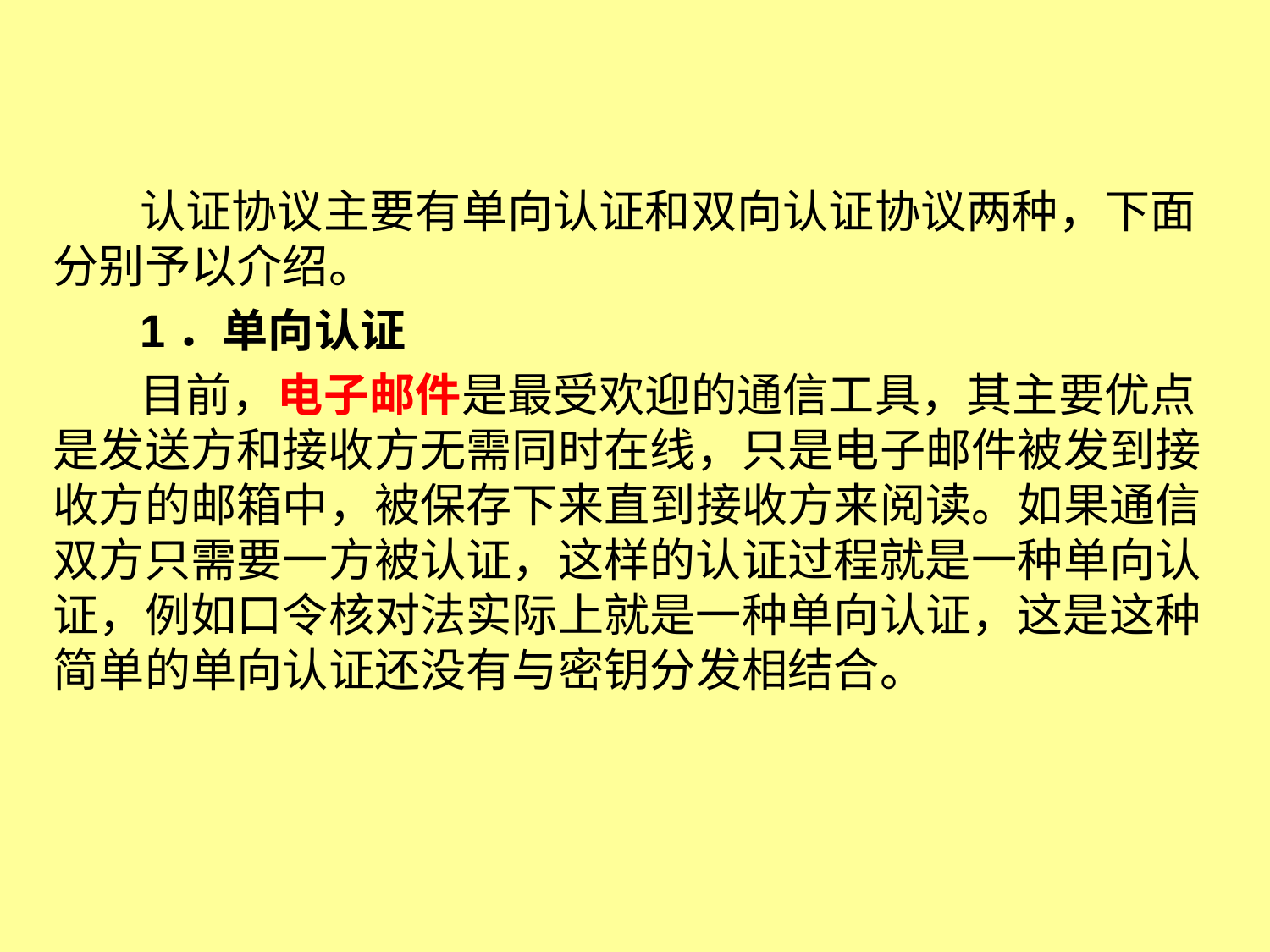

#
认证协议主要有单向认证和双向认证协议两种，下面分别予以介绍。
1．单向认证
目前，电子邮件是最受欢迎的通信工具，其主要优点是发送方和接收方无需同时在线，只是电子邮件被发到接收方的邮箱中，被保存下来直到接收方来阅读。如果通信双方只需要一方被认证，这样的认证过程就是一种单向认证，例如口令核对法实际上就是一种单向认证，这是这种简单的单向认证还没有与密钥分发相结合。